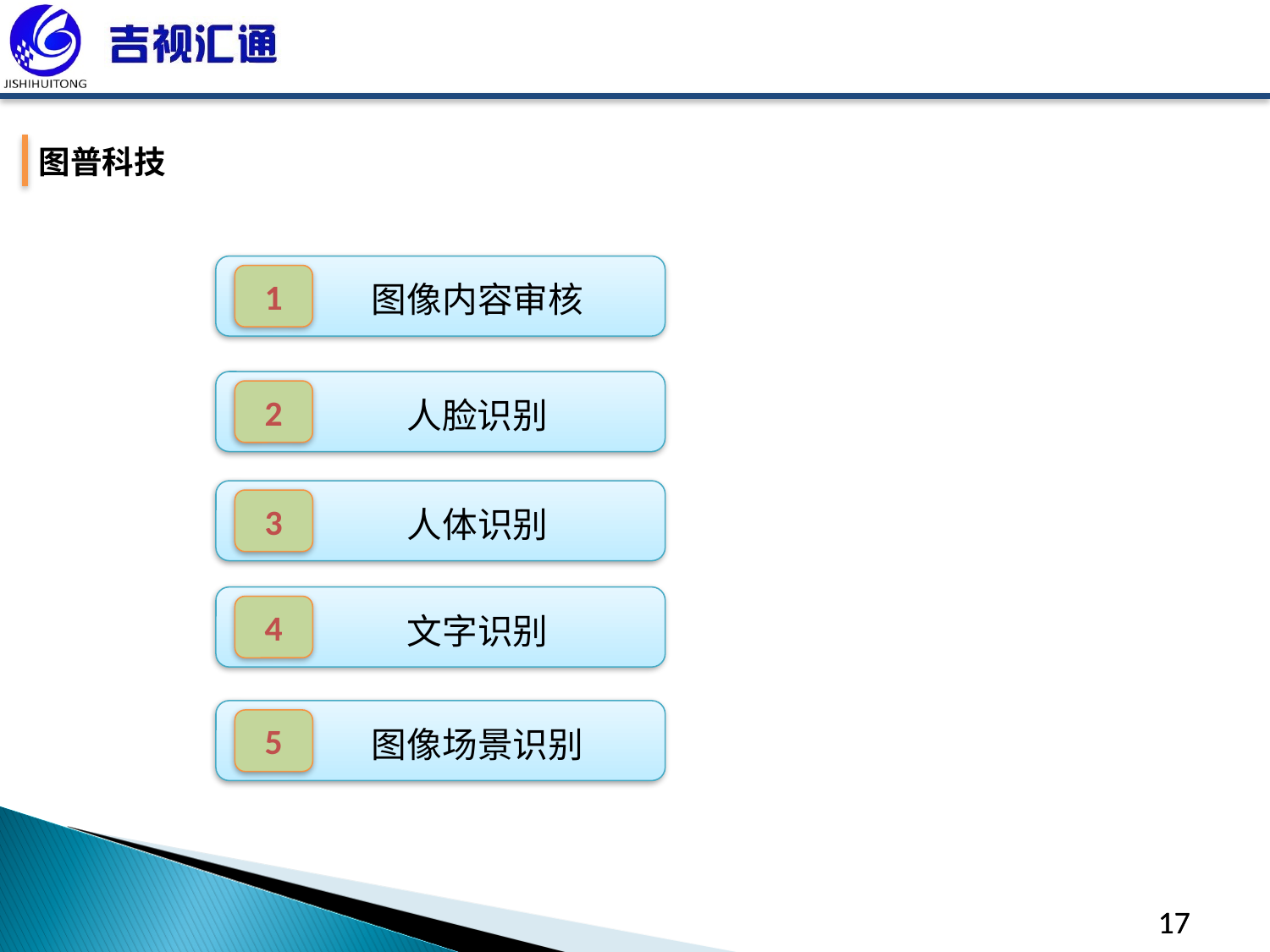

图普科技

1
图像内容审核

2
人脸识别

3
人体识别

4
文字识别

5
图像场景识别
17
17